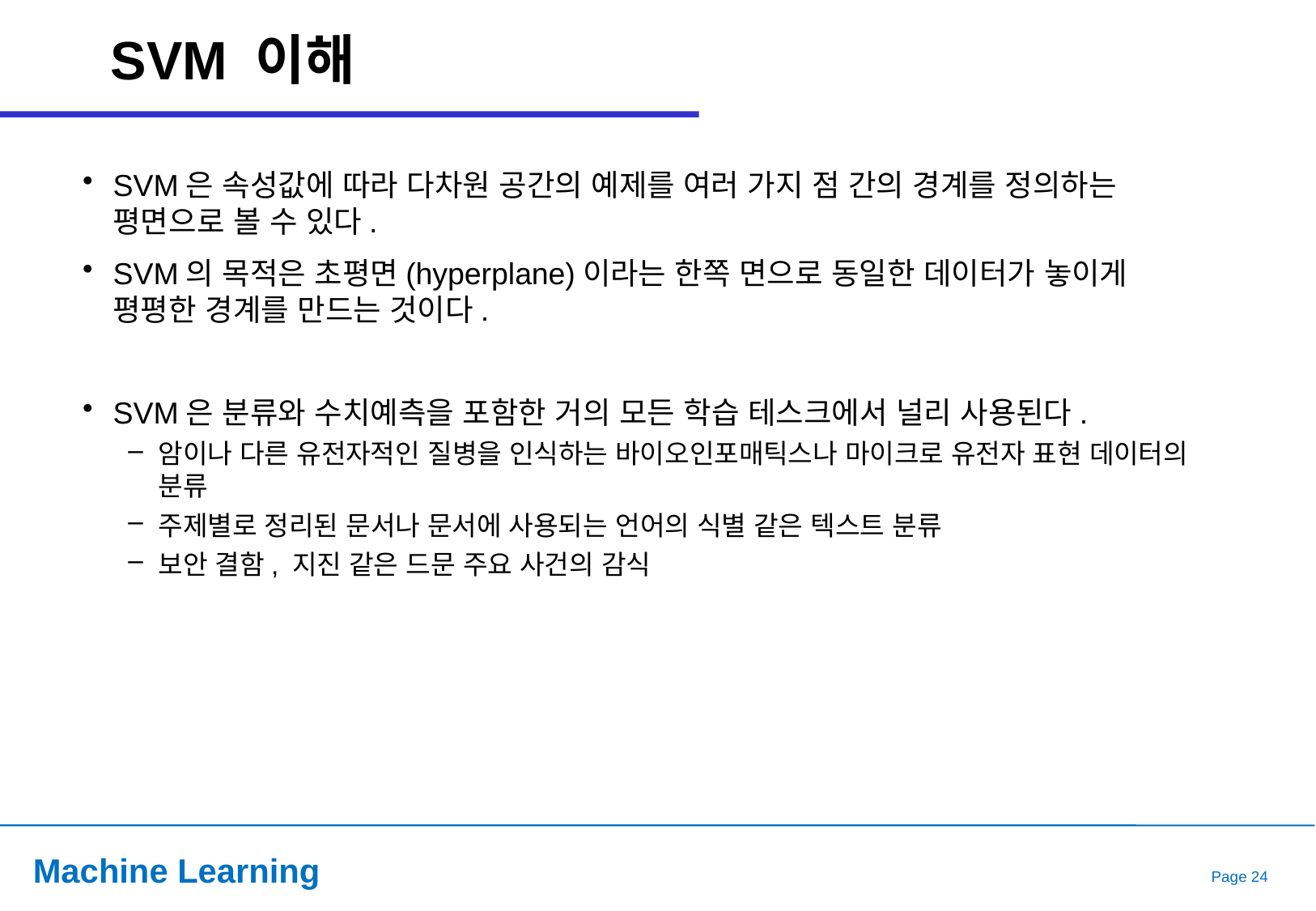

# SVM 이해
SVM은 속성값에 따라 다차원 공간의 예제를 여러 가지 점 간의 경계를 정의하는 평면으로 볼 수 있다.
SVM의 목적은 초평면(hyperplane)이라는 한쪽 면으로 동일한 데이터가 놓이게 평평한 경계를 만드는 것이다.

SVM은 분류와 수치예측을 포함한 거의 모든 학습 테스크에서 널리 사용된다.
암이나 다른 유전자적인 질병을 인식하는 바이오인포매틱스나 마이크로 유전자 표현 데이터의 분류
주제별로 정리된 문서나 문서에 사용되는 언어의 식별 같은 텍스트 분류
보안 결함, 지진 같은 드문 주요 사건의 감식

Page 24